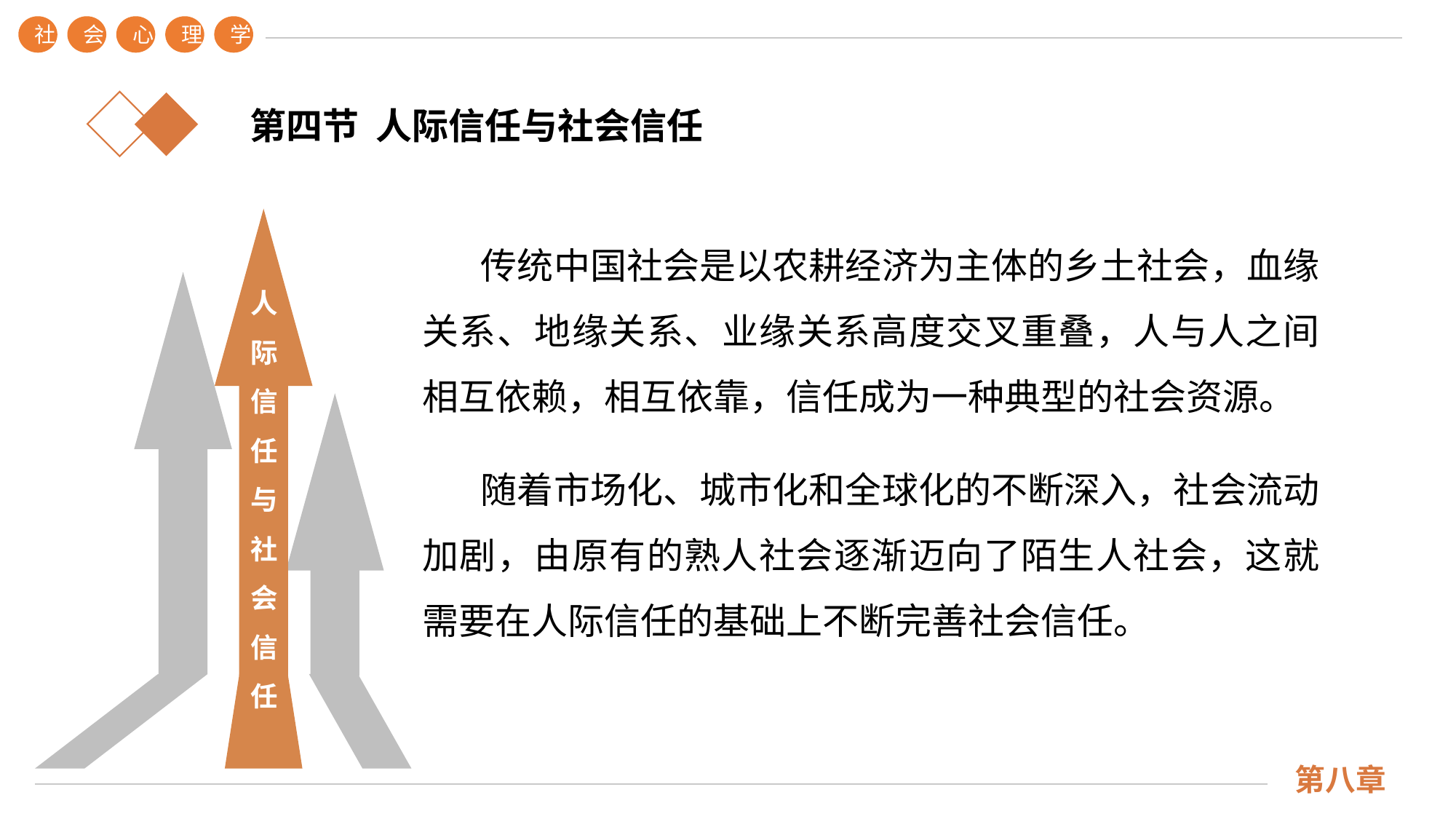

社
会
心
理
学
第八章

第四节  人际信任与社会信任

人际信任与社会信任

      传统中国社会是以农耕经济为主体的乡土社会，血缘关系、地缘关系、业缘关系高度交叉重叠，人与人之间相互依赖，相互依靠，信任成为一种典型的社会资源。
      随着市场化、城市化和全球化的不断深入，社会流动加剧，由原有的熟人社会逐渐迈向了陌生人社会，这就需要在人际信任的基础上不断完善社会信任。